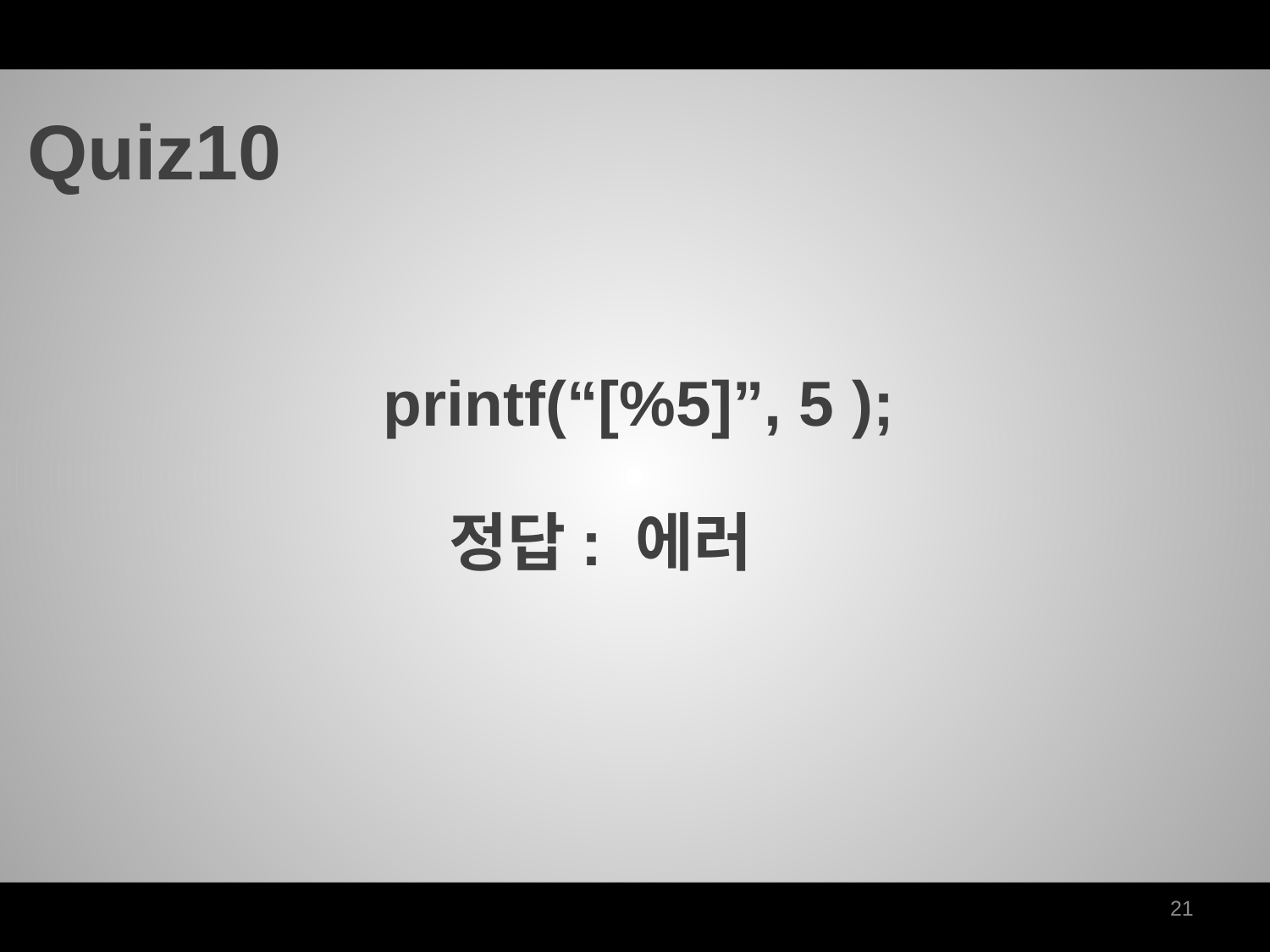

Quiz10
printf(“[%5]”, 5 );
정답: 에러
21